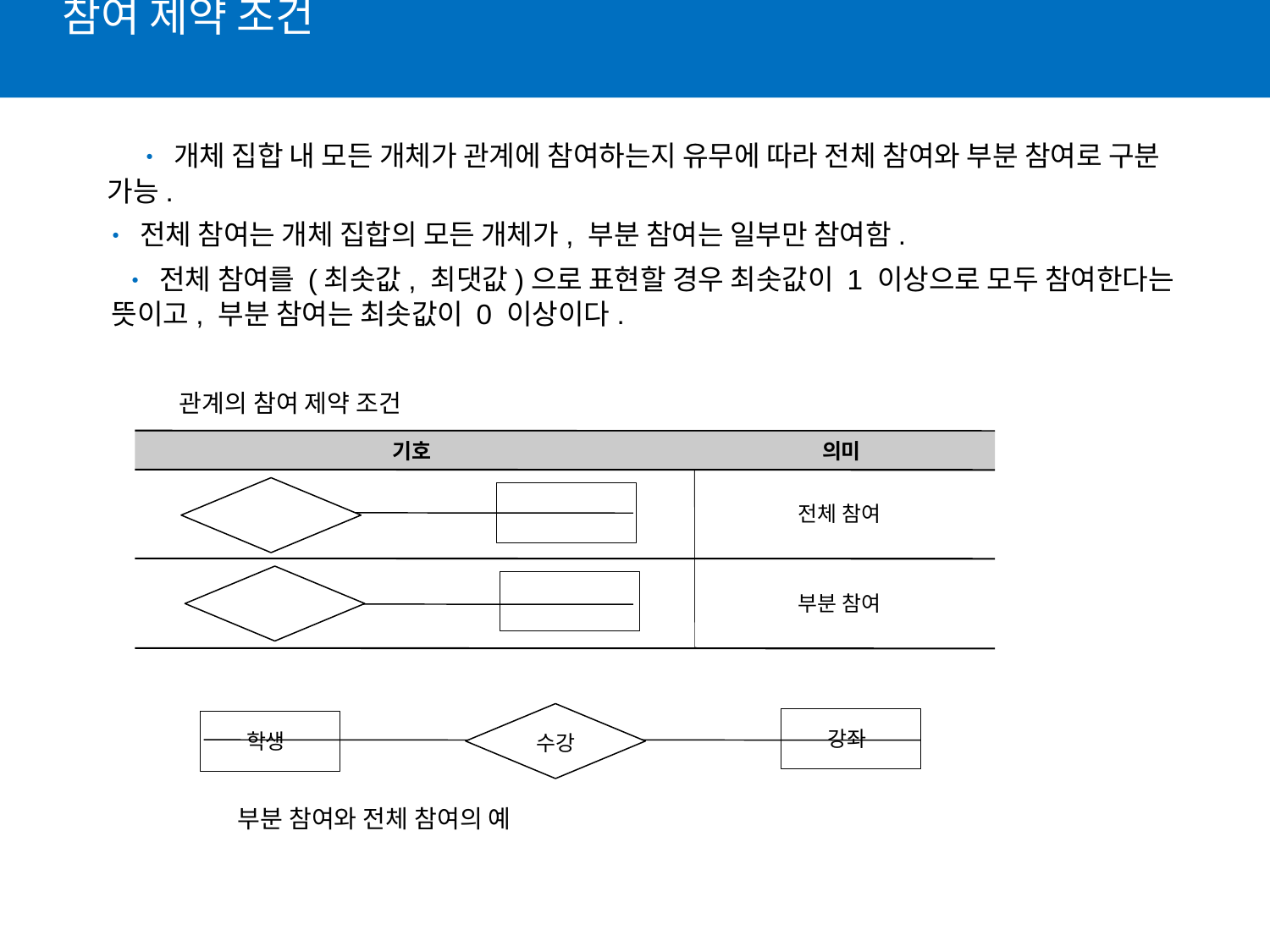

참여 제약 조건
• 개체 집합 내 모든 개체가 관계에 참여하는지 유무에 따라 전체 참여와 부분 참여로 구분
가능.
• 전체 참여는 개체 집합의 모든 개체가, 부분 참여는 일부만 참여함.
• 전체 참여를 (최솟값, 최댓값)으로 표현할 경우 최솟값이 1 이상으로 모두 참여한다는
뜻이고, 부분 참여는 최솟값이 0 이상이다.
관계의 참여 제약 조건
기호
의미

전체 참여

부분 참여

수강

강좌

학생
부분 참여와 전체 참여의 예